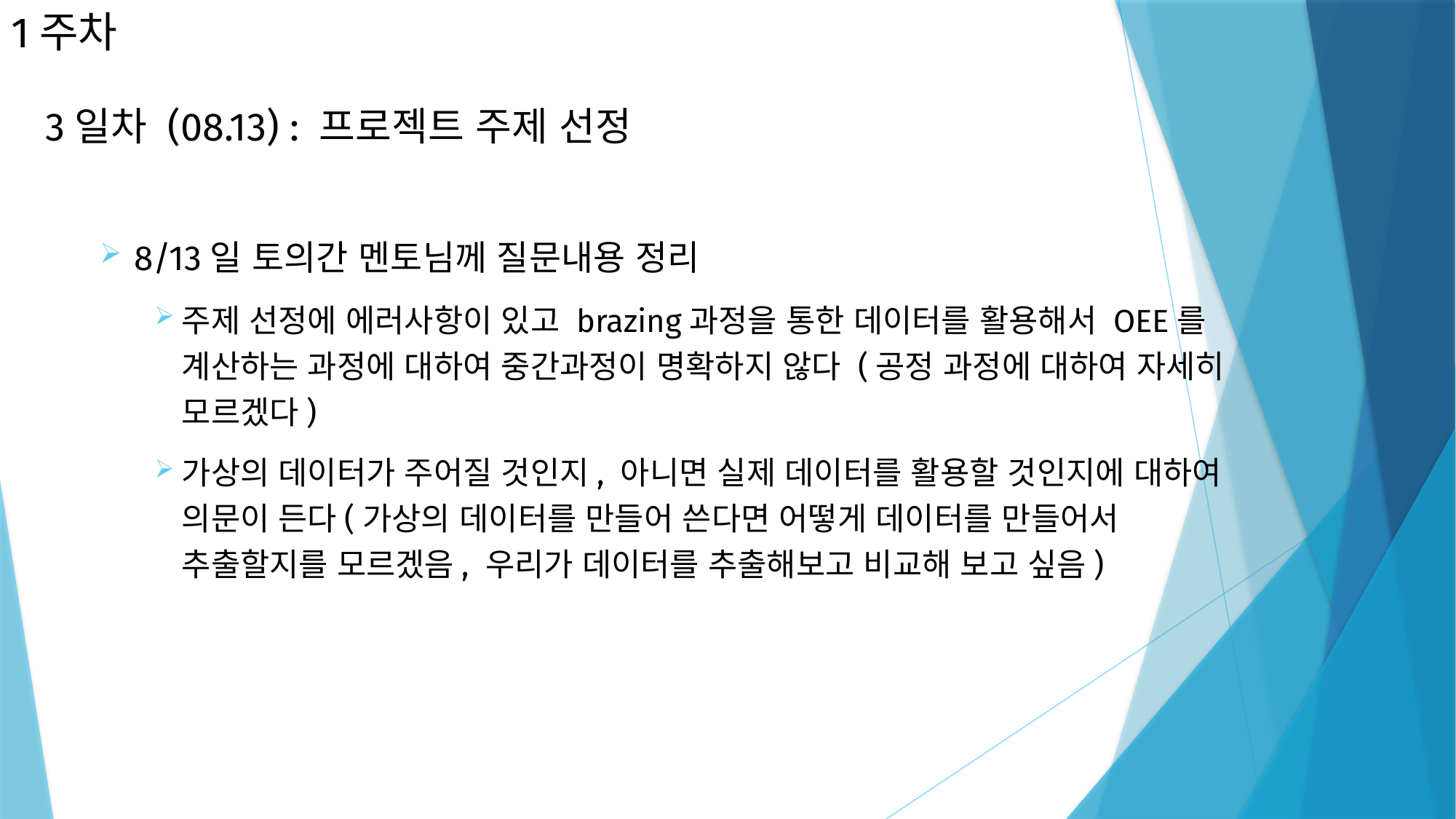

# 1주차
3일차 (08.13) : 프로젝트 주제 선정

8/13일 토의간 멘토님께 질문내용 정리
주제 선정에 에러사항이 있고 brazing과정을 통한 데이터를 활용해서 OEE를 계산하는 과정에 대하여 중간과정이 명확하지 않다 (공정 과정에 대하여 자세히 모르겠다)
가상의 데이터가 주어질 것인지, 아니면 실제 데이터를 활용할 것인지에 대하여 의문이 든다(가상의 데이터를 만들어 쓴다면 어떻게 데이터를 만들어서 추출할지를 모르겠음, 우리가 데이터를 추출해보고 비교해 보고 싶음)